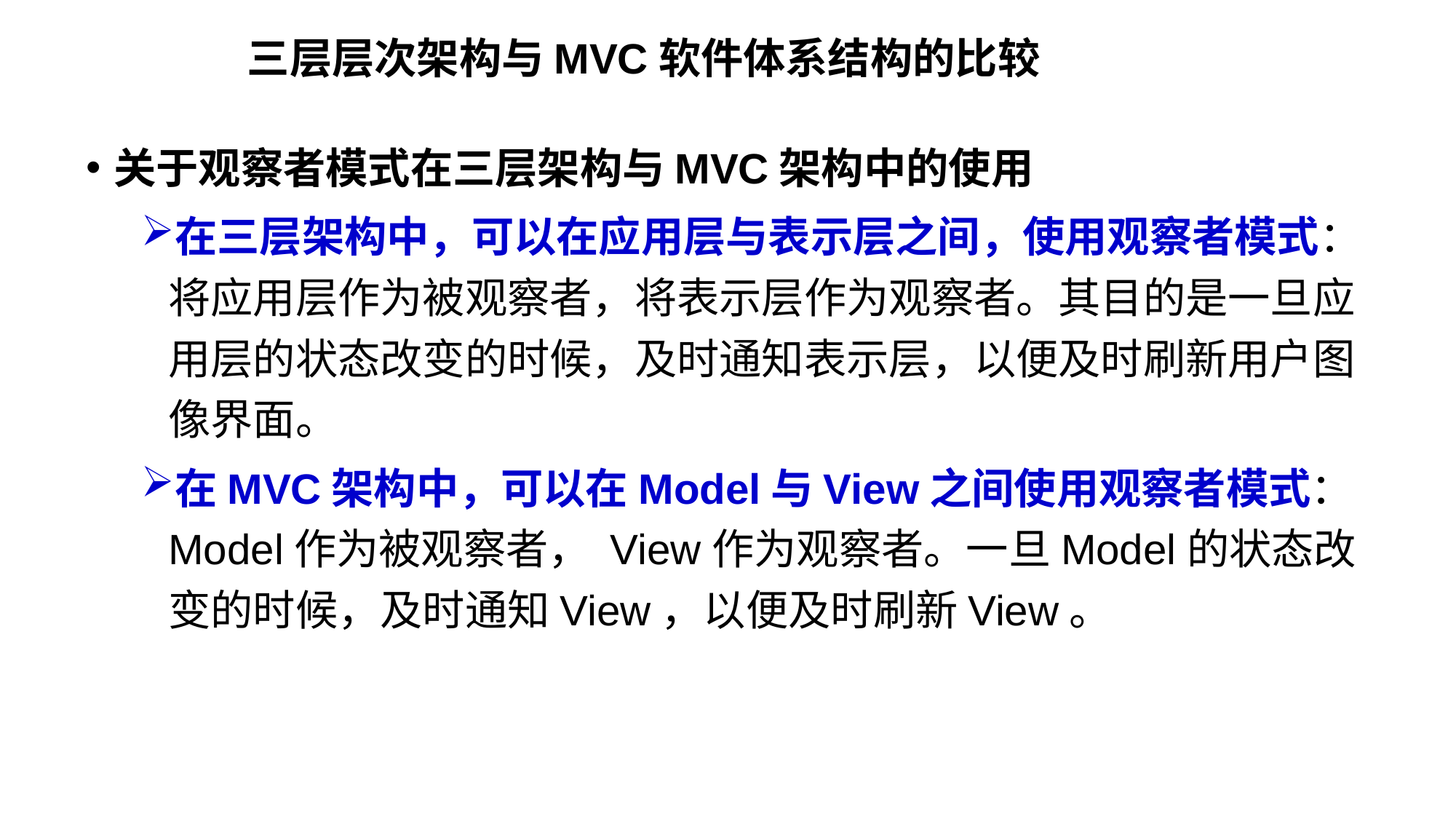

# 三层层次架构与MVC软件体系结构的比较
关于观察者模式在三层架构与MVC架构中的使用
在三层架构中，可以在应用层与表示层之间，使用观察者模式：将应用层作为被观察者，将表示层作为观察者。其目的是一旦应用层的状态改变的时候，及时通知表示层，以便及时刷新用户图像界面。
在MVC架构中，可以在Model与View之间使用观察者模式： Model作为被观察者， View作为观察者。一旦Model的状态改变的时候，及时通知View，以便及时刷新View。